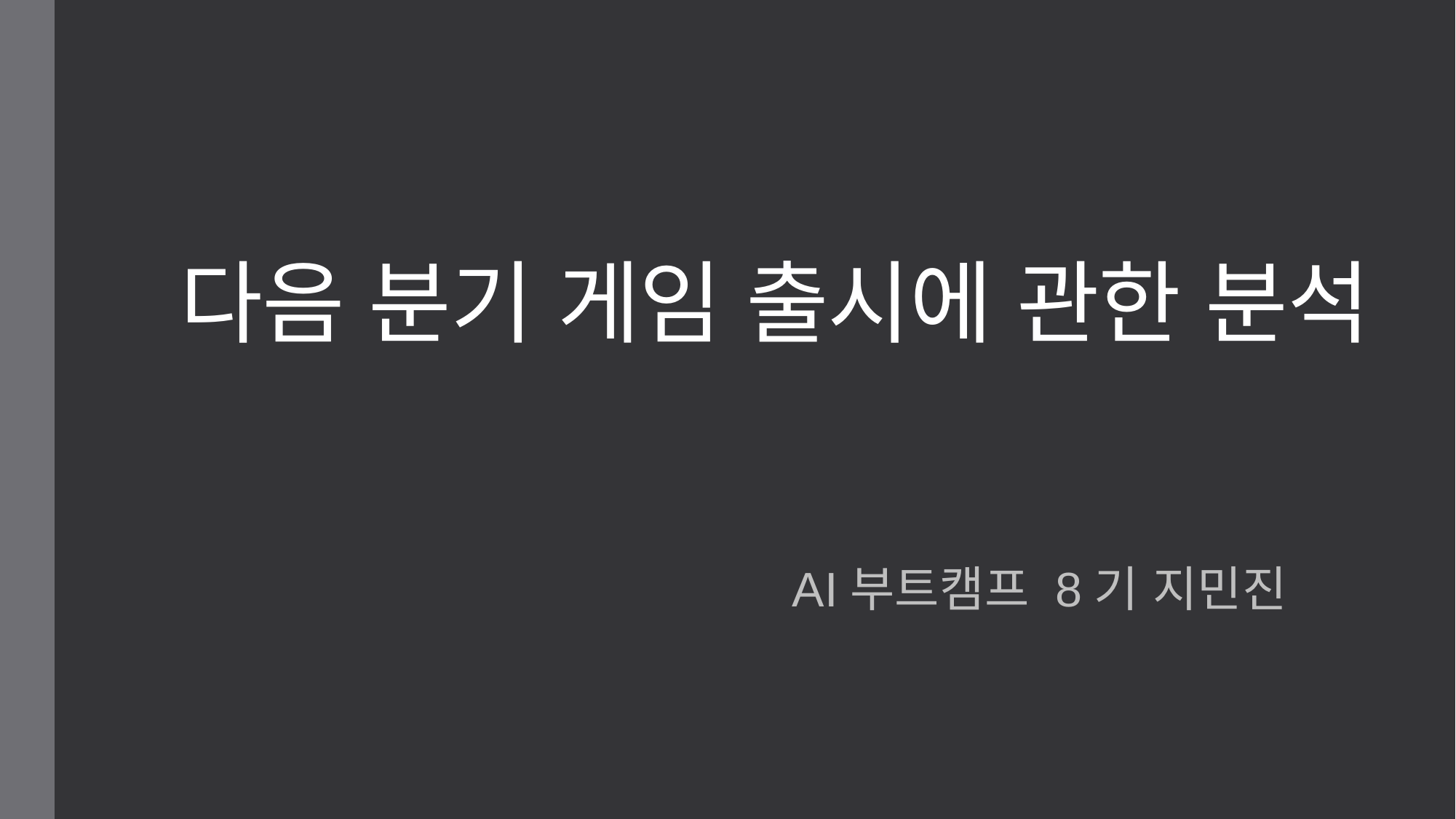

# 다음 분기 게임 출시에 관한 분석
AI부트캠프 8기 지민진